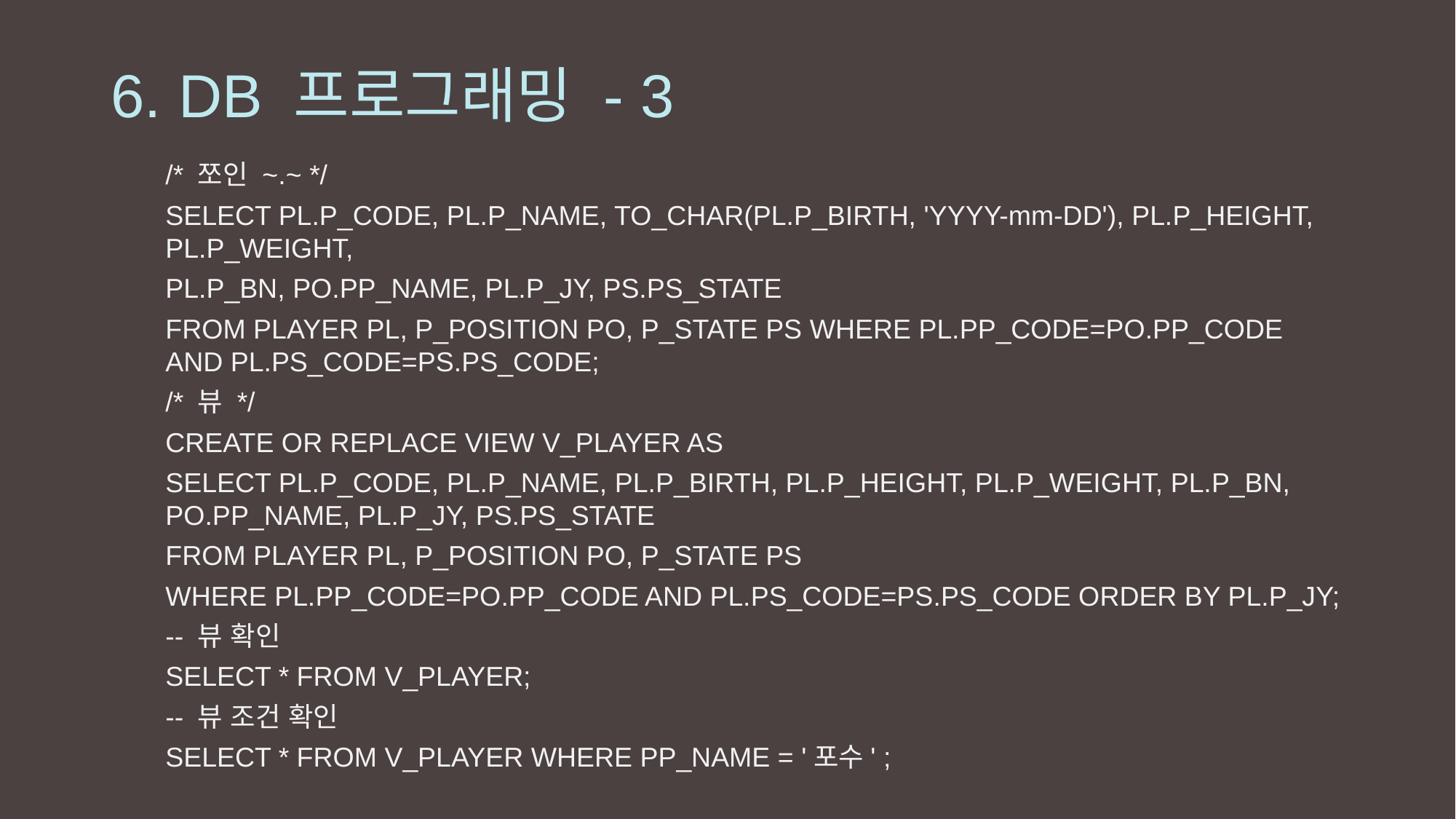

# 6. DB 프로그래밍 - 3
/* 쪼인 ~.~ */
SELECT PL.P_CODE, PL.P_NAME, TO_CHAR(PL.P_BIRTH, 'YYYY-mm-DD'), PL.P_HEIGHT, PL.P_WEIGHT,
PL.P_BN, PO.PP_NAME, PL.P_JY, PS.PS_STATE
FROM PLAYER PL, P_POSITION PO, P_STATE PS WHERE PL.PP_CODE=PO.PP_CODE AND PL.PS_CODE=PS.PS_CODE;
/* 뷰 */
CREATE OR REPLACE VIEW V_PLAYER AS
SELECT PL.P_CODE, PL.P_NAME, PL.P_BIRTH, PL.P_HEIGHT, PL.P_WEIGHT, PL.P_BN, PO.PP_NAME, PL.P_JY, PS.PS_STATE
FROM PLAYER PL, P_POSITION PO, P_STATE PS
WHERE PL.PP_CODE=PO.PP_CODE AND PL.PS_CODE=PS.PS_CODE ORDER BY PL.P_JY;
-- 뷰 확인
SELECT * FROM V_PLAYER;
-- 뷰 조건 확인
SELECT * FROM V_PLAYER WHERE PP_NAME = '포수' ;